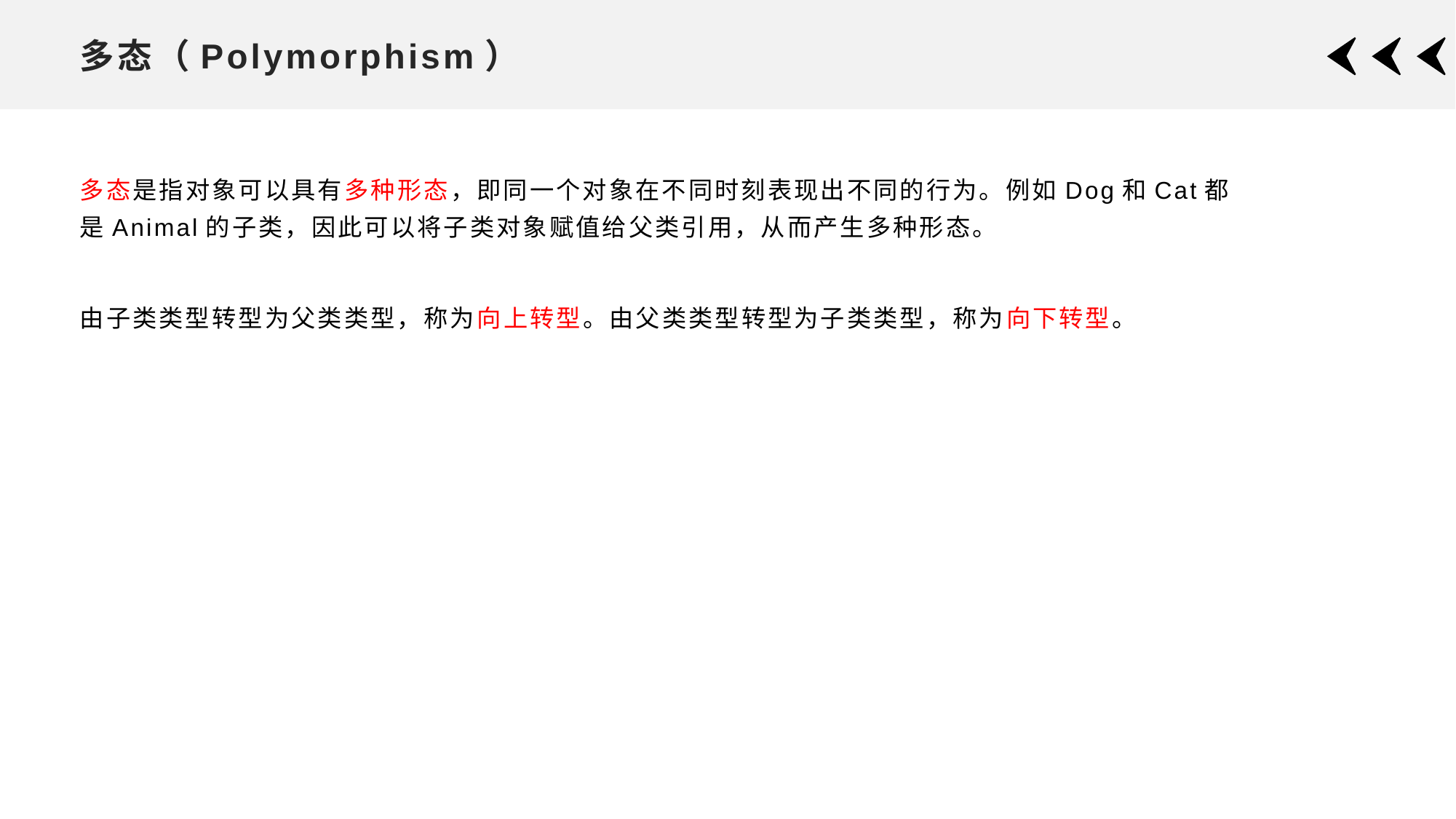

# 多态（Polymorphism）
多态是指对象可以具有多种形态，即同一个对象在不同时刻表现出不同的行为。例如Dog和Cat都是Animal的子类，因此可以将子类对象赋值给父类引用，从而产生多种形态。
由子类类型转型为父类类型，称为向上转型。由父类类型转型为子类类型，称为向下转型。